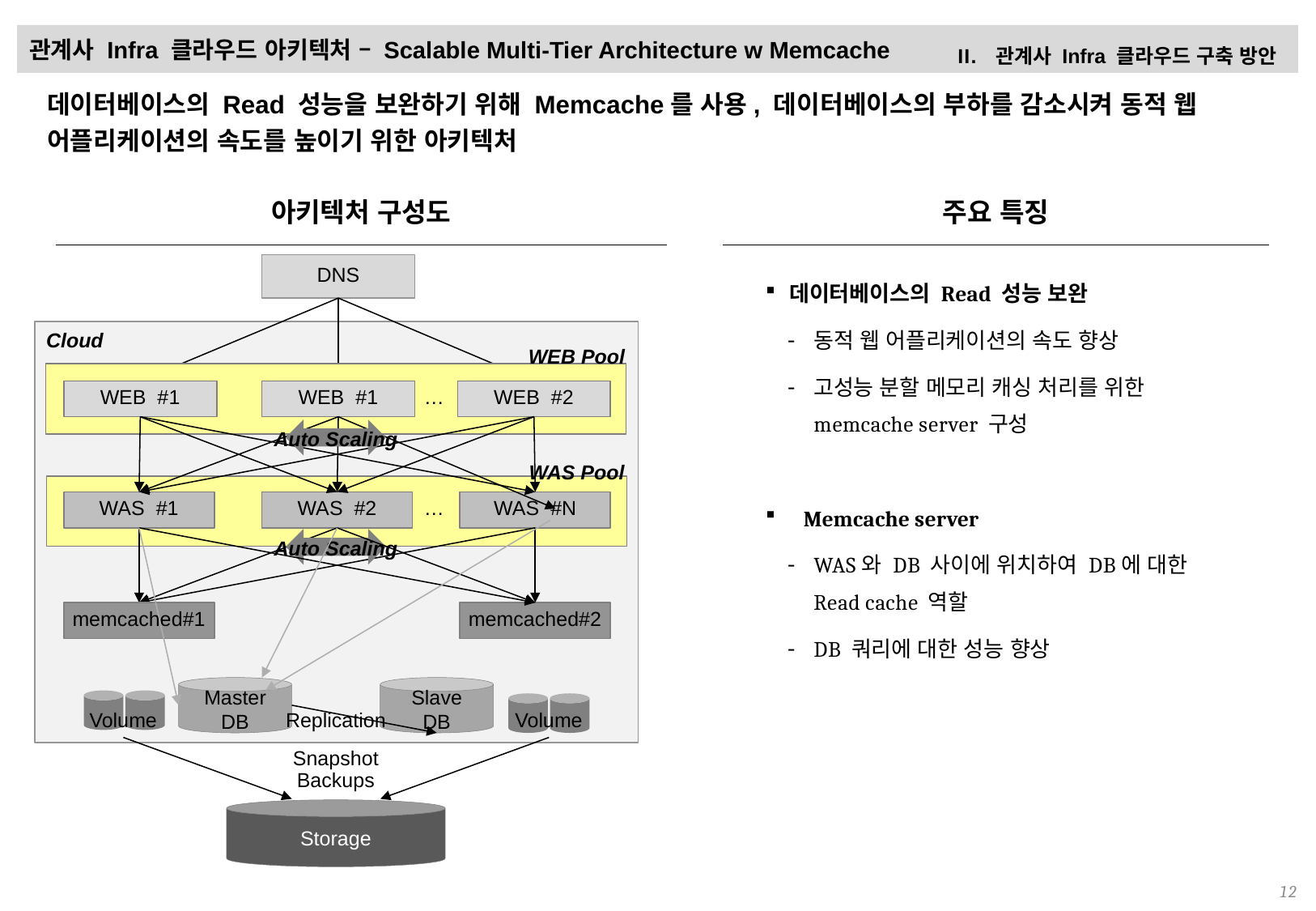

# 관계사 Infra 클라우드 아키텍처 – Scalable Multi-Tier Architecture w Memcache
관계사 Infra 클라우드 구축 방안
데이터베이스의 Read 성능을 보완하기 위해 Memcache를 사용, 데이터베이스의 부하를 감소시켜 동적 웹 어플리케이션의 속도를 높이기 위한 아키텍처
아키텍처 구성도
주요 특징
DNS
데이터베이스의 Read 성능 보완
동적 웹 어플리케이션의 속도 향상
고성능 분할 메모리 캐싱 처리를 위한 memcache server 구성

Memcache server
WAS와 DB 사이에 위치하여 DB에 대한 Read cache 역할
DB 쿼리에 대한 성능 향상
Cloud
WEB Pool

WEB  #1
WEB  #1
…
WEB  #2

Auto Scaling
WAS Pool

WAS  #1
WAS  #2
WAS  #N
…

Auto Scaling
memcached#1
memcached#2
Master
DB
Slave
DB

Volume
Volume
Replication
Snapshot
Backups
Storage